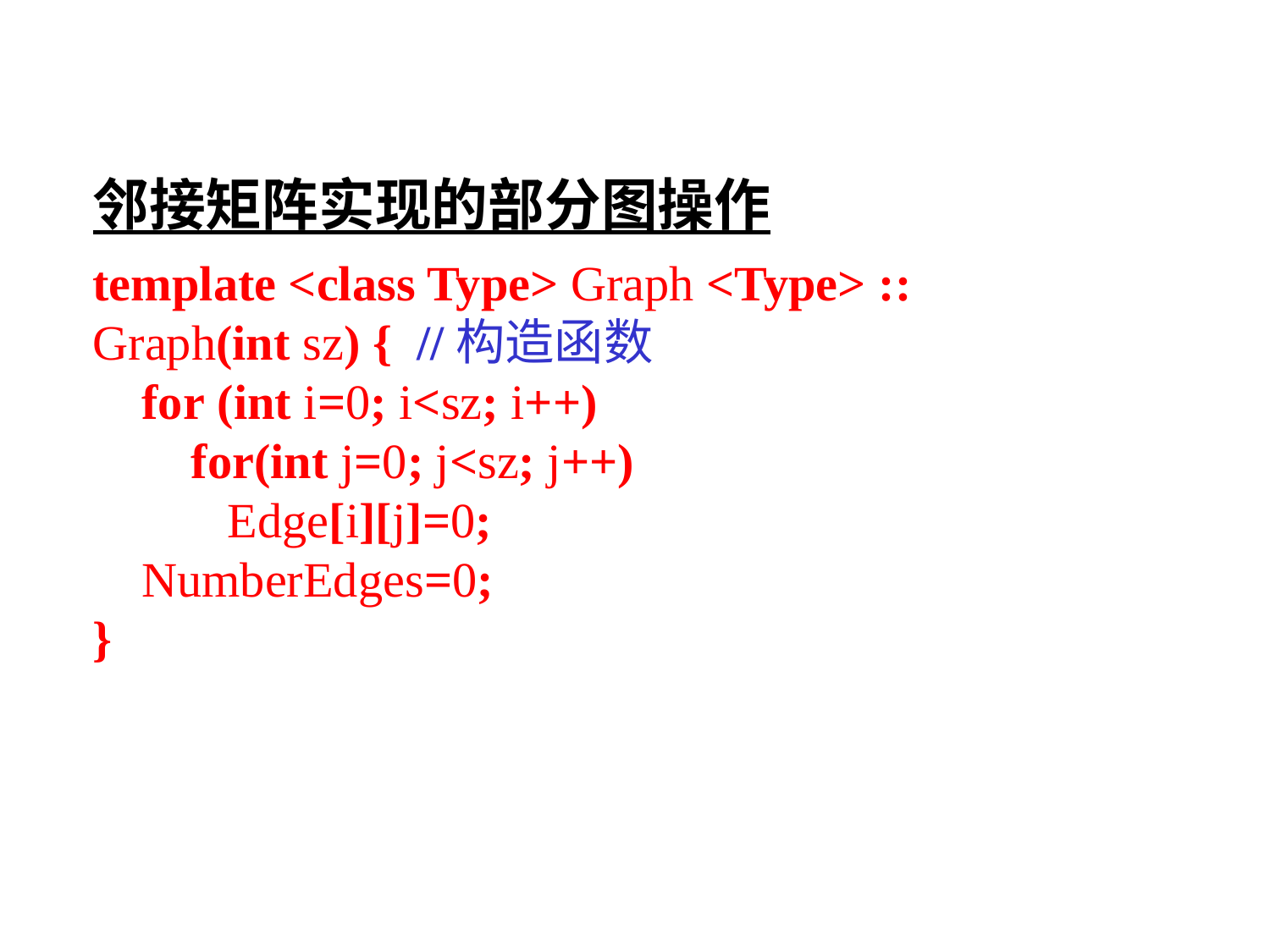

邻接矩阵实现的部分图操作
template <class Type> Graph <Type> ::
Graph(int sz) {  //构造函数
    for (int i=0; i<sz; i++)
        for(int j=0; j<sz; j++)
           Edge[i][j]=0;
    NumberEdges=0;
}
27